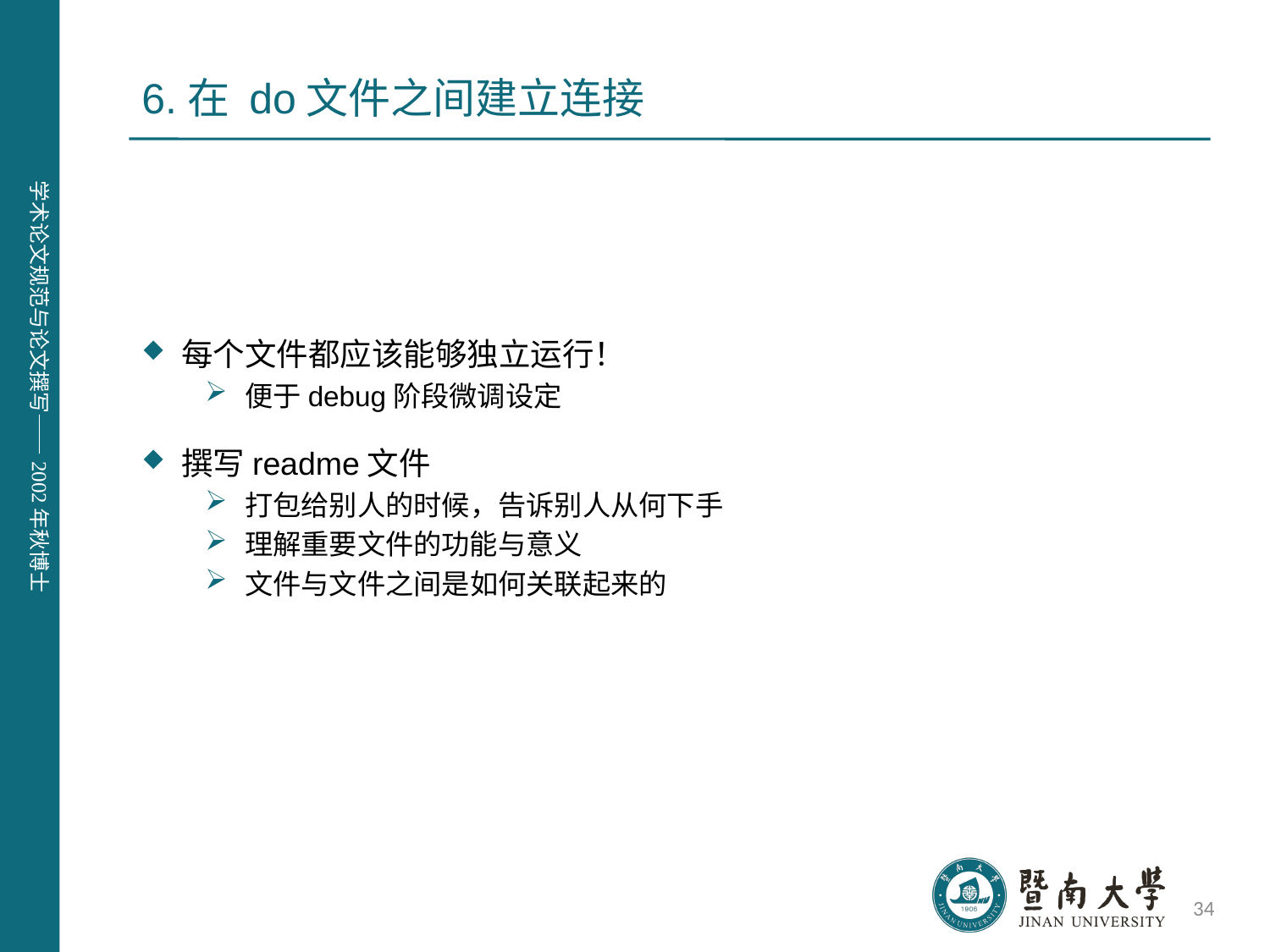

# 6.在 do文件之间建立连接

每个文件都应该能够独立运行！
便于debug阶段微调设定
撰写readme文件
打包给别人的时候，告诉别人从何下手
理解重要文件的功能与意义
文件与文件之间是如何关联起来的
34